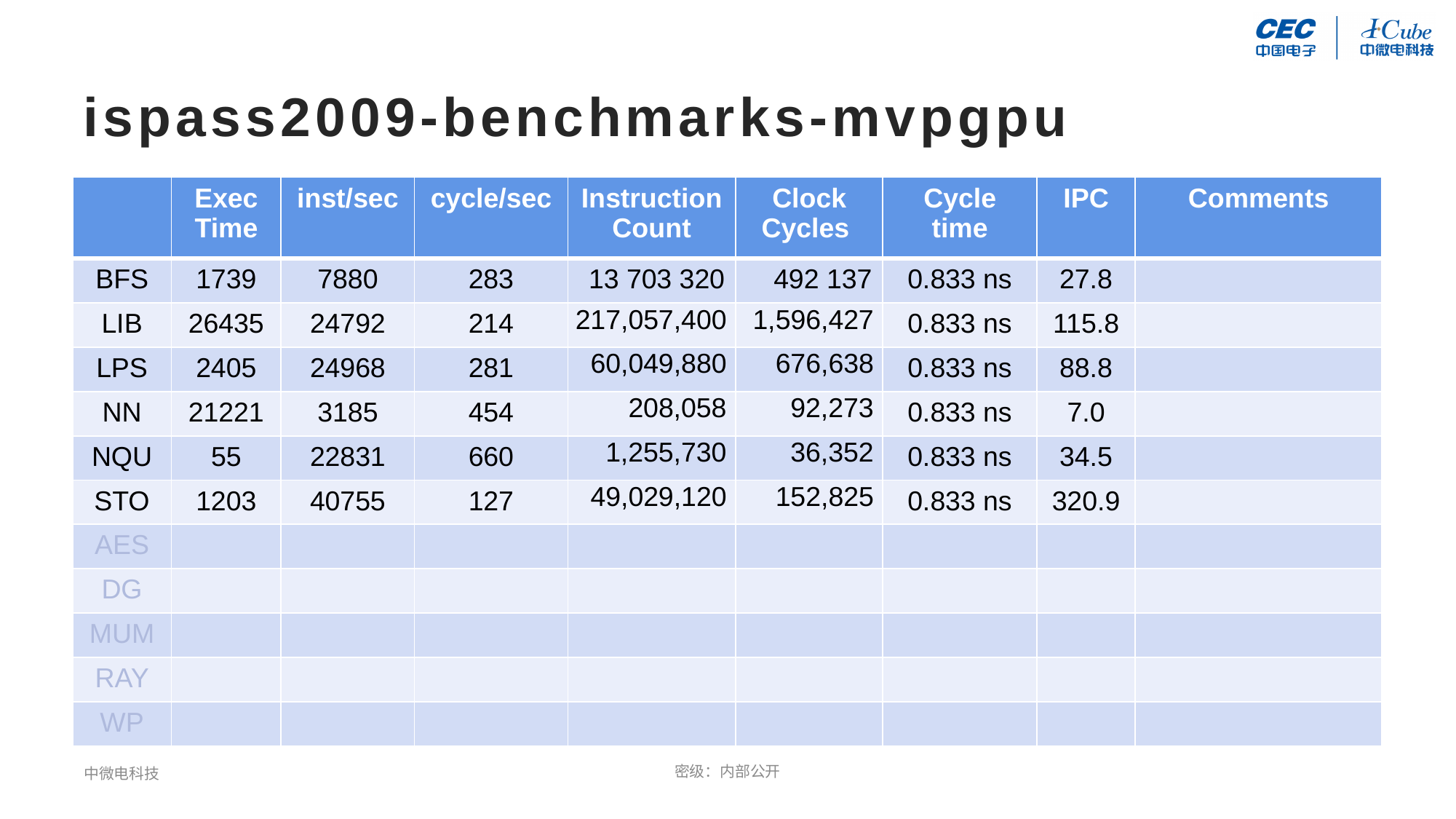

# ispass2009-benchmarks-mvpgpu
|  | Exec Time | inst/sec | cycle/sec | Instruction Count | Clock Cycles | Cycle time | IPC | Comments |
| --- | --- | --- | --- | --- | --- | --- | --- | --- |
| BFS | 1739 | 7880 | 283 | 13 703 320 | 492 137 | 0.833 ns | 27.8 |  |
| LIB | 26435 | 24792 | 214 | 217,057,400 | 1,596,427 | 0.833 ns | 115.8 |  |
| LPS | 2405 | 24968 | 281 | 60,049,880 | 676,638 | 0.833 ns | 88.8 |  |
| NN | 21221 | 3185 | 454 | 208,058 | 92,273 | 0.833 ns | 7.0 |  |
| NQU | 55 | 22831 | 660 | 1,255,730 | 36,352 | 0.833 ns | 34.5 |  |
| STO | 1203 | 40755 | 127 | 49,029,120 | 152,825 | 0.833 ns | 320.9 |  |
| AES |  |  |  |  |  |  |  |  |
| DG |  |  |  |  |  |  |  |  |
| MUM |  |  |  |  |  |  |  |  |
| RAY |  |  |  |  |  |  |  |  |
| WP |  |  |  |  |  |  |  |  |

中微电科技
密级：内部公开
35